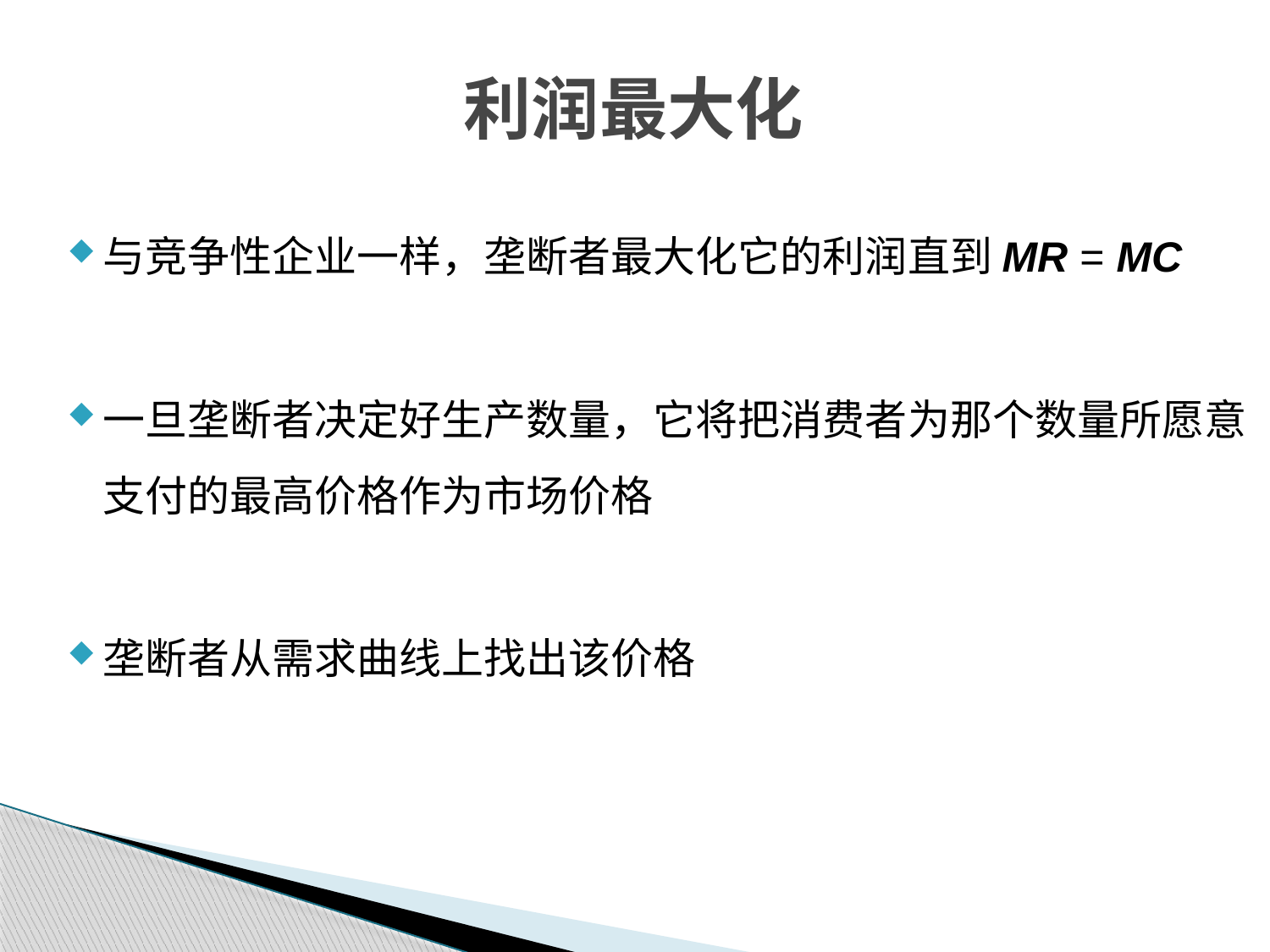

利润最大化
与竞争性企业一样，垄断者最大化它的利润直到MR = MC

一旦垄断者决定好生产数量，它将把消费者为那个数量所愿意支付的最高价格作为市场价格

垄断者从需求曲线上找出该价格